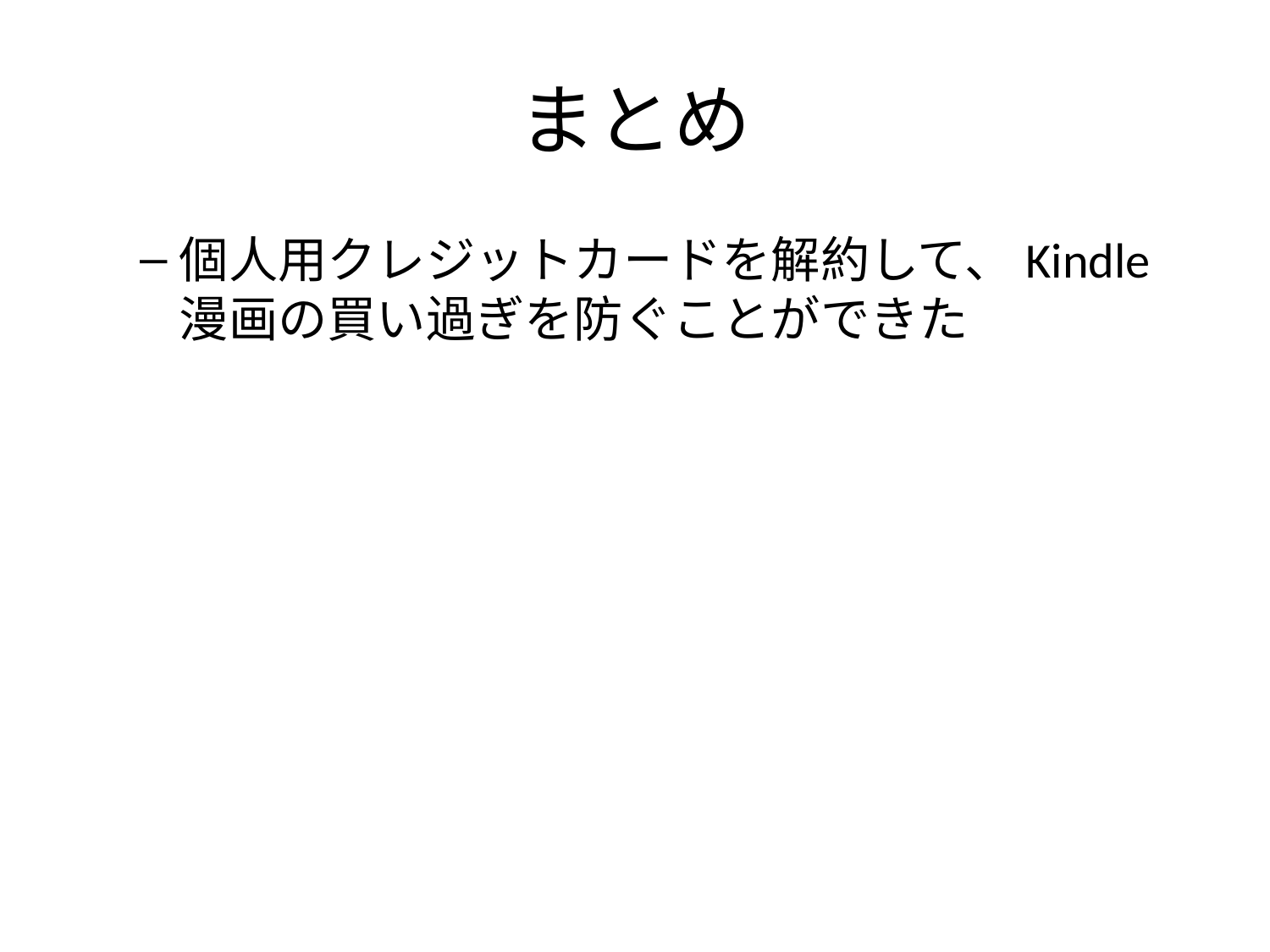

# まとめ
個人用クレジットカードを解約して、Kindle漫画の買い過ぎを防ぐことができた